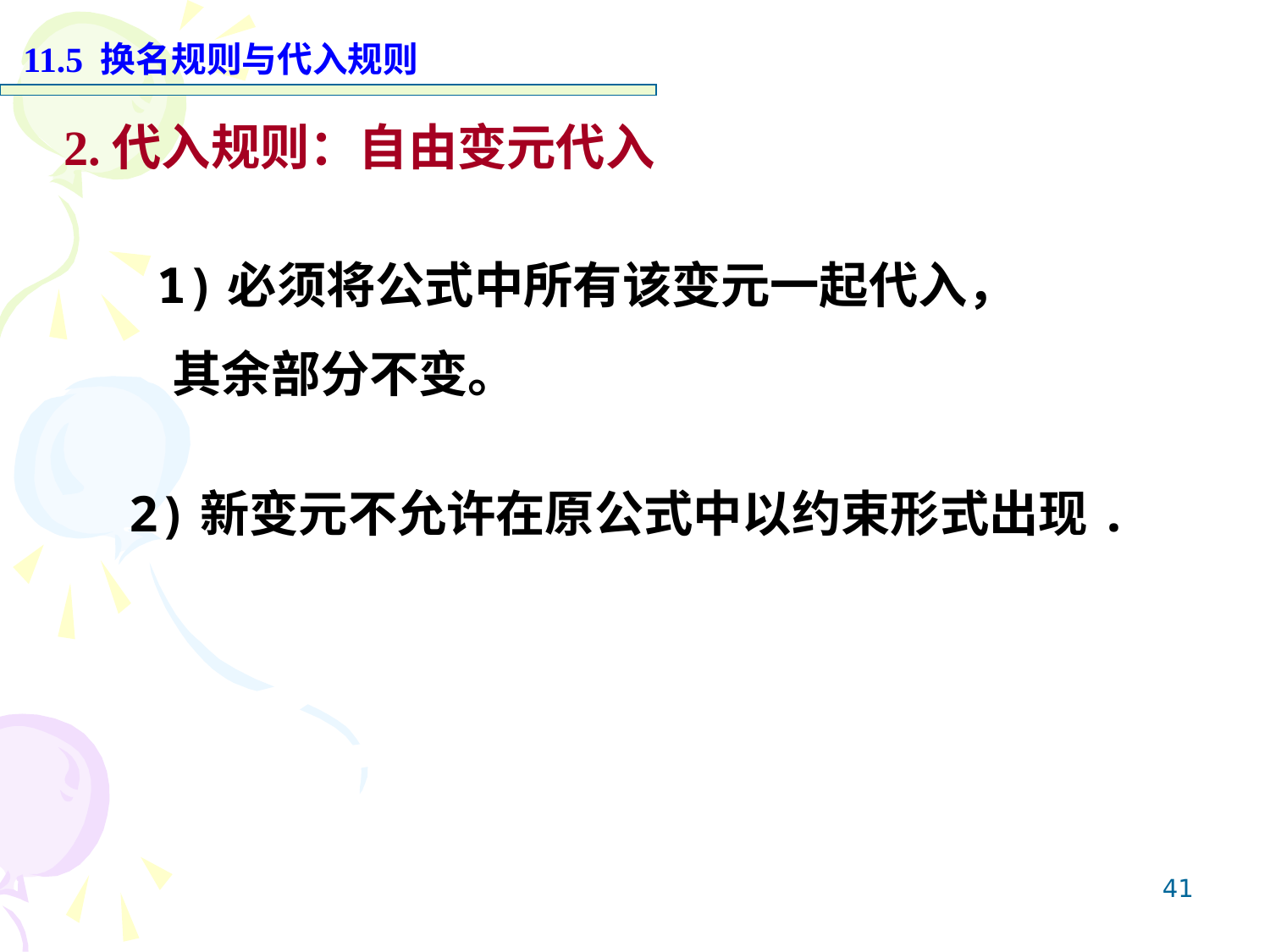

11.5 换名规则与代入规则

2.代入规则：自由变元代入
 1)必须将公式中所有该变元一起代入，
   其余部分不变。
2)新变元不允许在原公式中以约束形式出现.
41